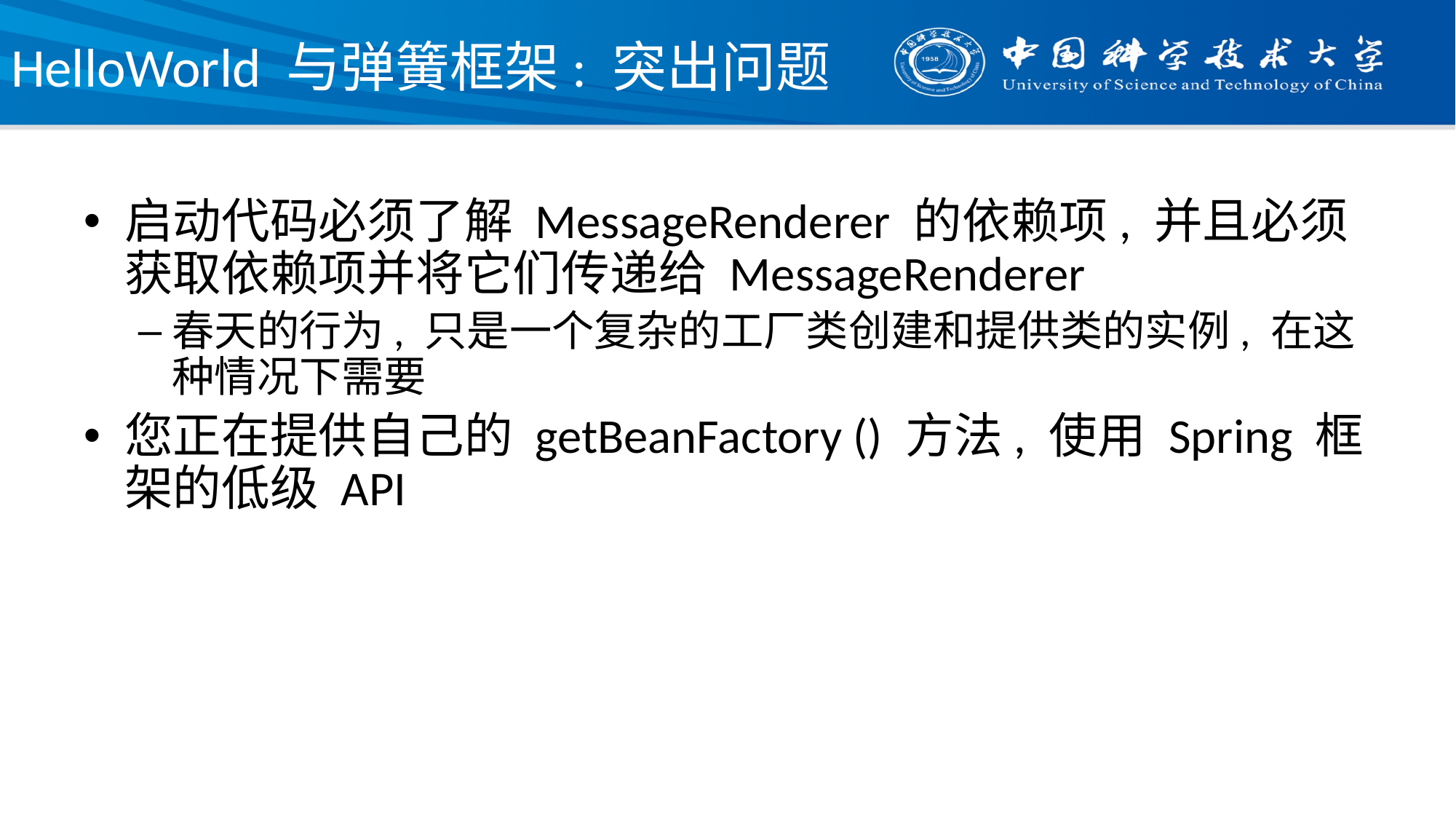

# HelloWorld 与弹簧框架: 突出问题
启动代码必须了解 MessageRenderer 的依赖项, 并且必须获取依赖项并将它们传递给 MessageRenderer
春天的行为, 只是一个复杂的工厂类创建和提供类的实例, 在这种情况下需要
您正在提供自己的 getBeanFactory () 方法, 使用 Spring 框架的低级 API